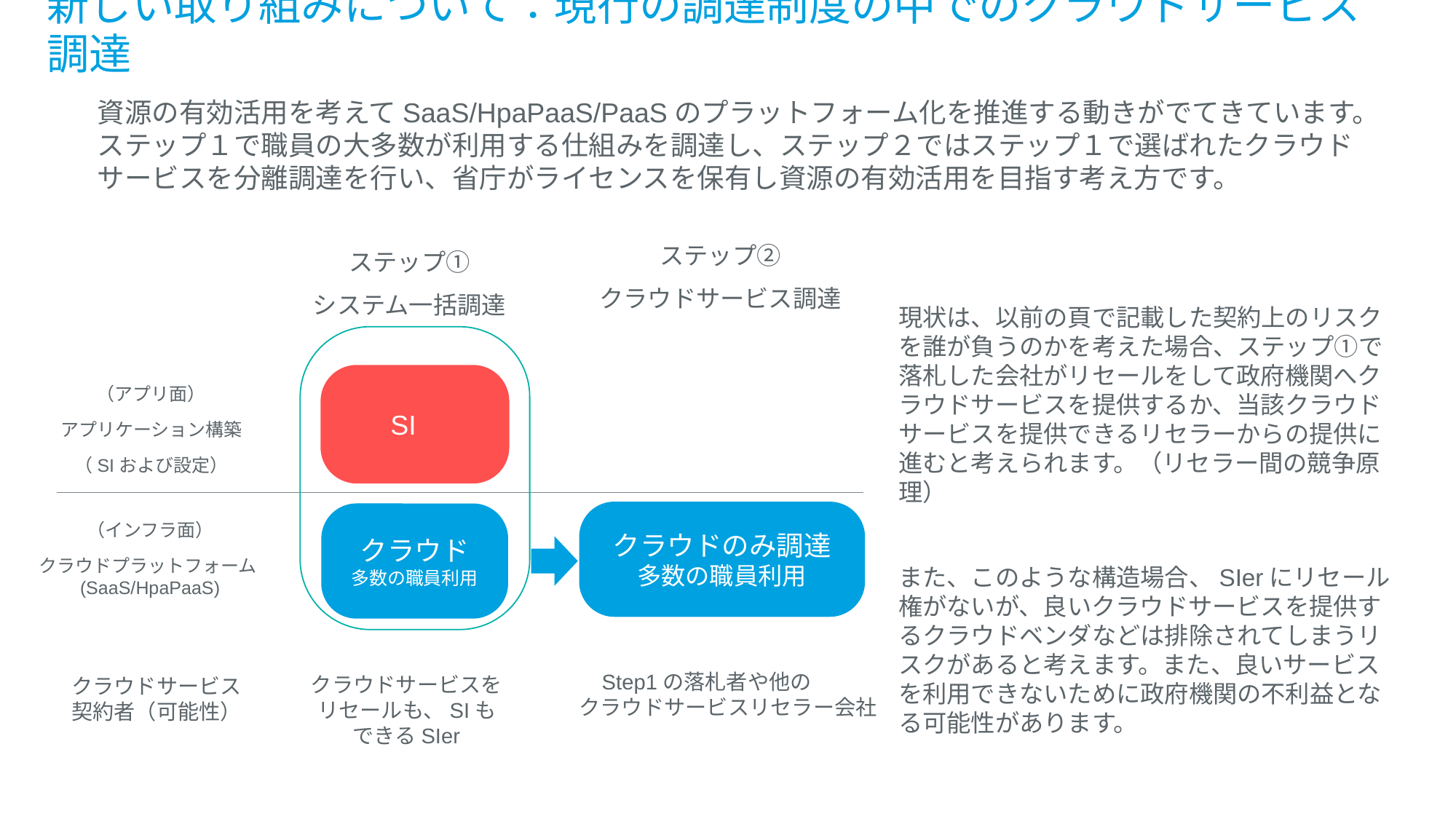

# 新しい取り組みについて：現行の調達制度の中でのクラウドサービス調達
資源の有効活用を考えてSaaS/HpaPaaS/PaaSのプラットフォーム化を推進する動きがでてきています。ステップ１で職員の大多数が利用する仕組みを調達し、ステップ２ではステップ１で選ばれたクラウドサービスを分離調達を行い、省庁がライセンスを保有し資源の有効活用を目指す考え方です。
ステップ②
クラウドサービス調達
ステップ①
システム一括調達
現状は、以前の頁で記載した契約上のリスクを誰が負うのかを考えた場合、ステップ①で落札した会社がリセールをして政府機関へクラウドサービスを提供するか、当該クラウドサービスを提供できるリセラーからの提供に進むと考えられます。（リセラー間の競争原理）

また、このような構造場合、SIerにリセール権がないが、良いクラウドサービスを提供するクラウドベンダなどは排除されてしまうリスクがあると考えます。また、良いサービスを利用できないために政府機関の不利益となる可能性があります。

SI
（アプリ面）
アプリケーション構築
（SIおよび設定）
クラウドのみ調達
多数の職員利用
クラウド
多数の職員利用
（インフラ面）
クラウドプラットフォーム(SaaS/HpaPaaS)

Step1の落札者や他の
クラウドサービスリセラー会社
クラウドサービスを
リセールも、SIもできるSIer
クラウドサービス
契約者（可能性）